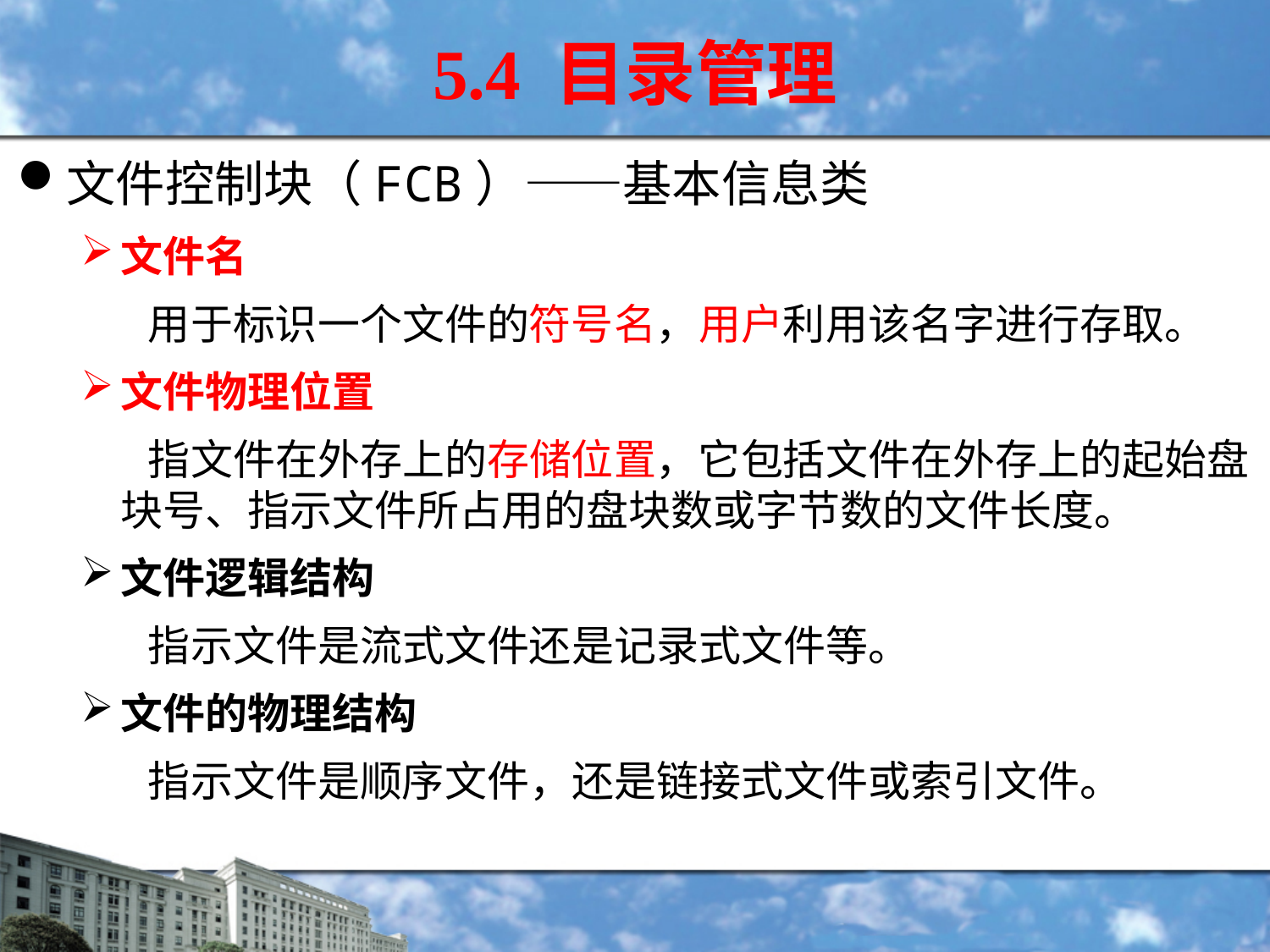

5.4 目录管理
文件控制块（FCB）——基本信息类
文件名
      用于标识一个文件的符号名，用户利用该名字进行存取。
文件物理位置
      指文件在外存上的存储位置，它包括文件在外存上的起始盘块号、指示文件所占用的盘块数或字节数的文件长度。
文件逻辑结构
      指示文件是流式文件还是记录式文件等。
文件的物理结构
      指示文件是顺序文件，还是链接式文件或索引文件。